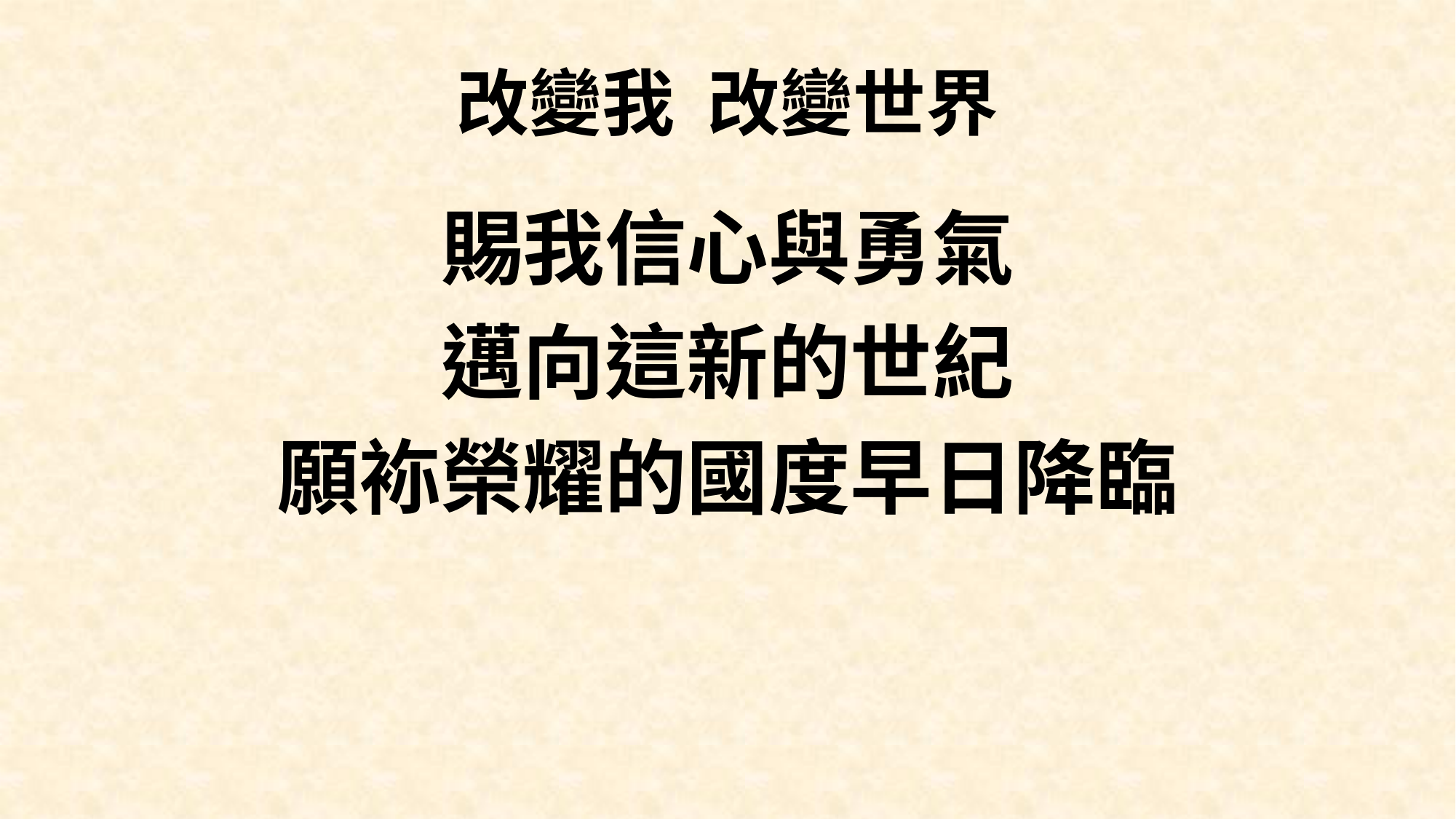

# 改變我  改變世界
賜我信心與勇氣
邁向這新的世紀
願袮榮耀的國度早日降臨